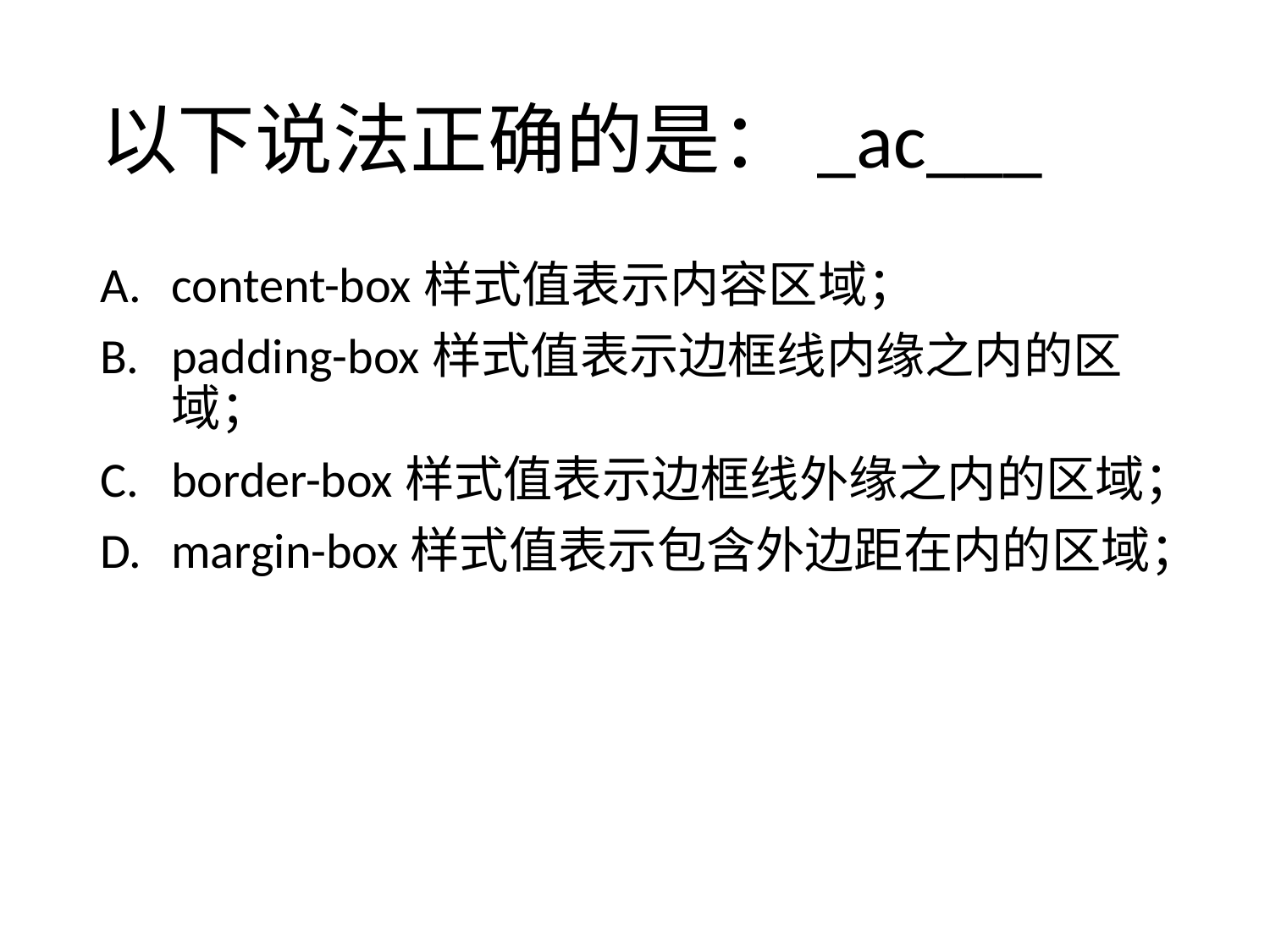

# 以下说法正确的是：_ac___
content-box样式值表示内容区域；
padding-box样式值表示边框线内缘之内的区域；
border-box样式值表示边框线外缘之内的区域；
margin-box样式值表示包含外边距在内的区域；